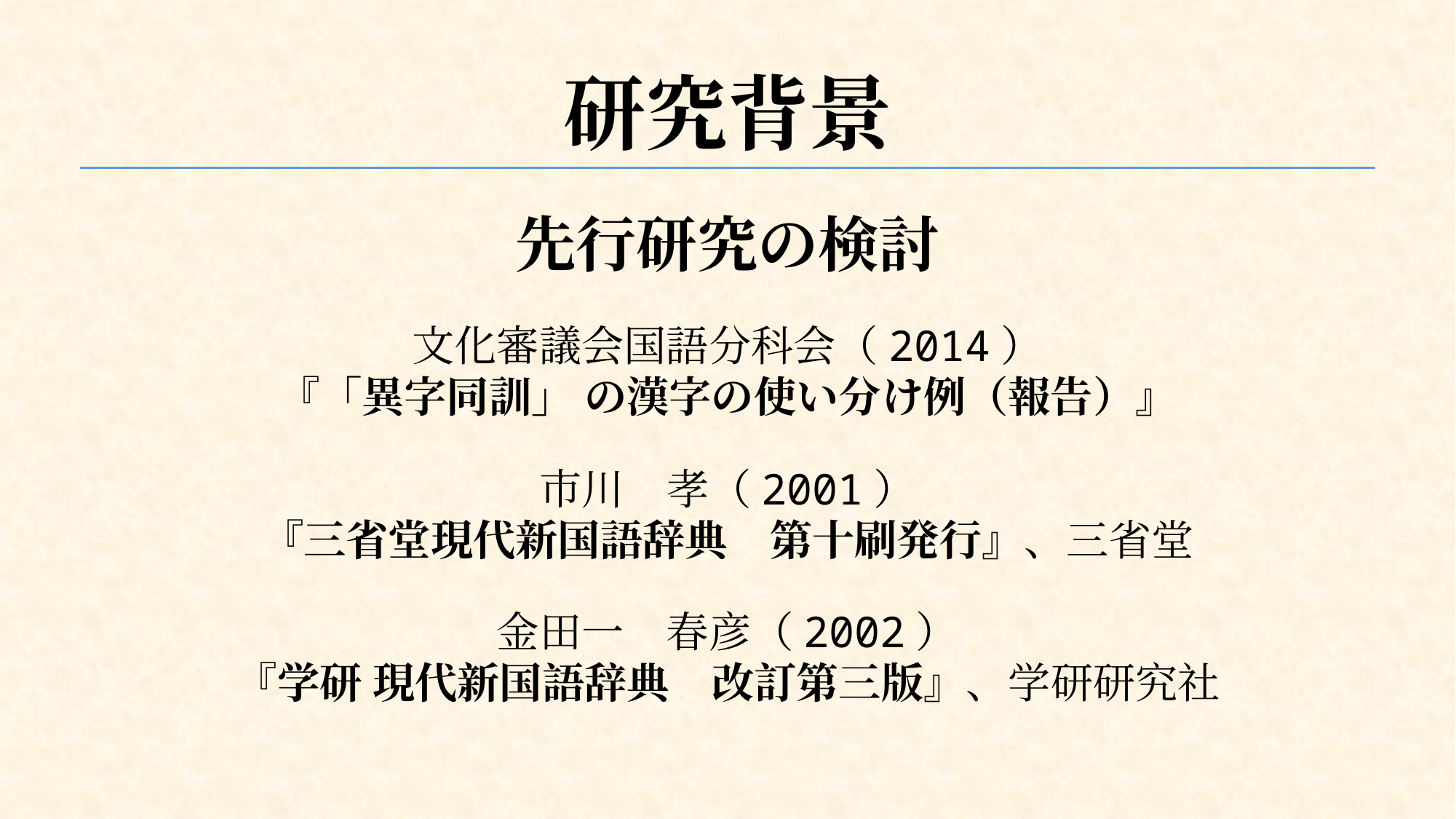

研究背景
先行研究の検討
文化審議会国語分科会（2014）
『「異字同訓」 の漢字の使い分け例（報告）』
市川　孝（2001）
『三省堂現代新国語辞典　第十刷発行』、三省堂
金田一　春彦（2002）
『学研 現代新国語辞典　改訂第三版』、学研研究社